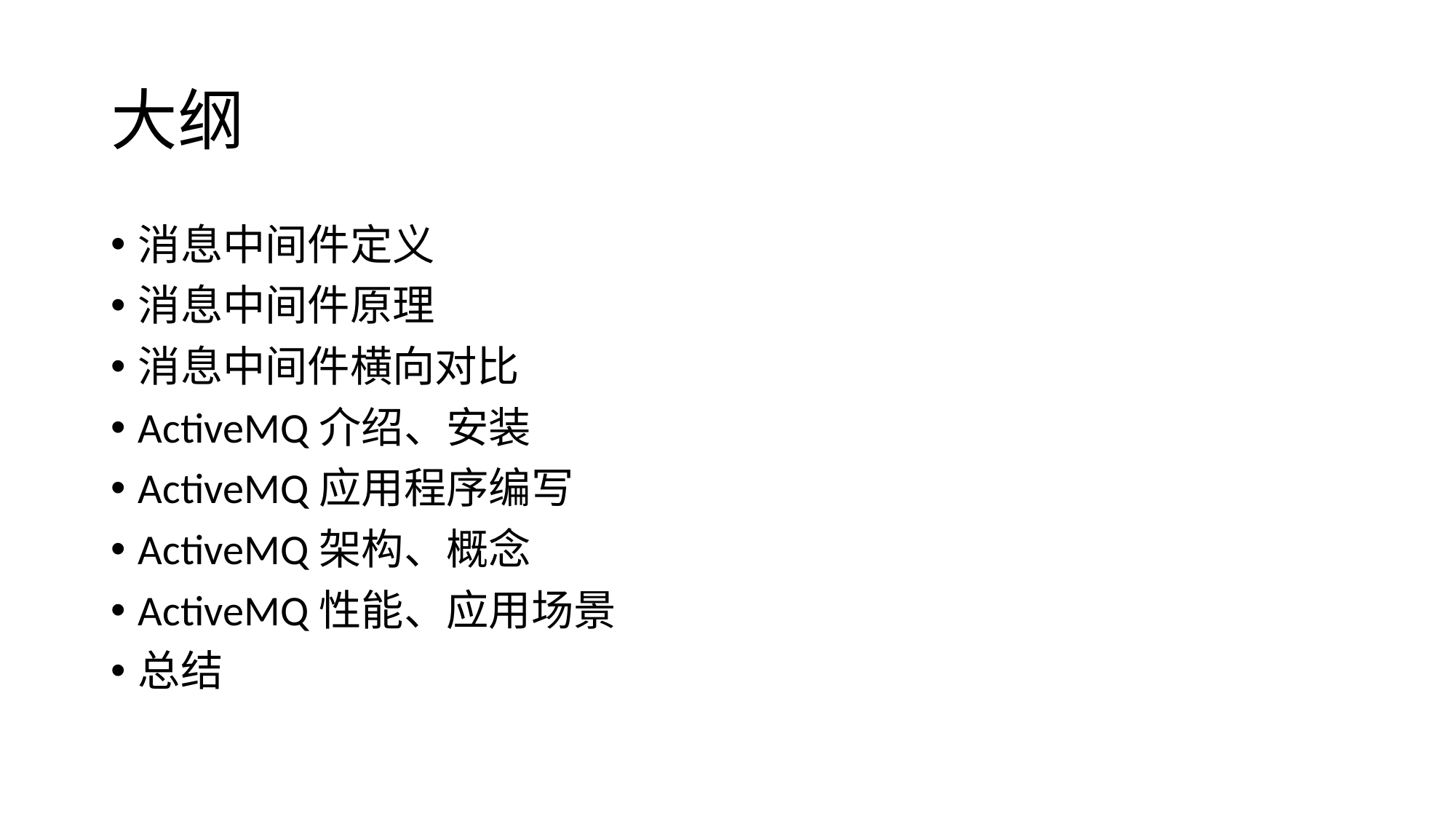

# 大纲
消息中间件定义
消息中间件原理
消息中间件横向对比
ActiveMQ介绍、安装
ActiveMQ应用程序编写
ActiveMQ架构、概念
ActiveMQ性能、应用场景
总结